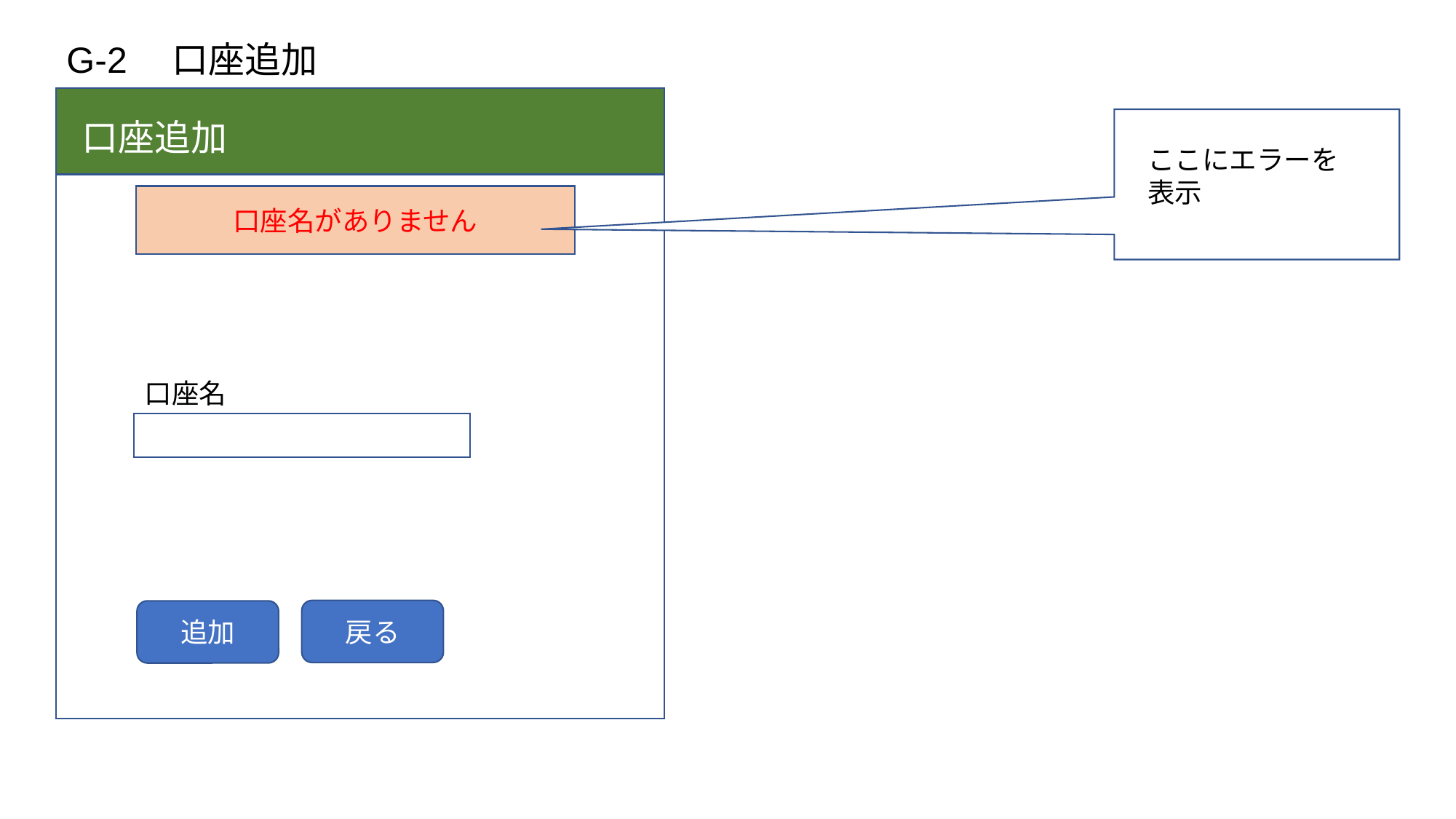

G-2　口座追加

口座追加

ここにエラーを表示
口座名がありません
口座名

戻る
追加